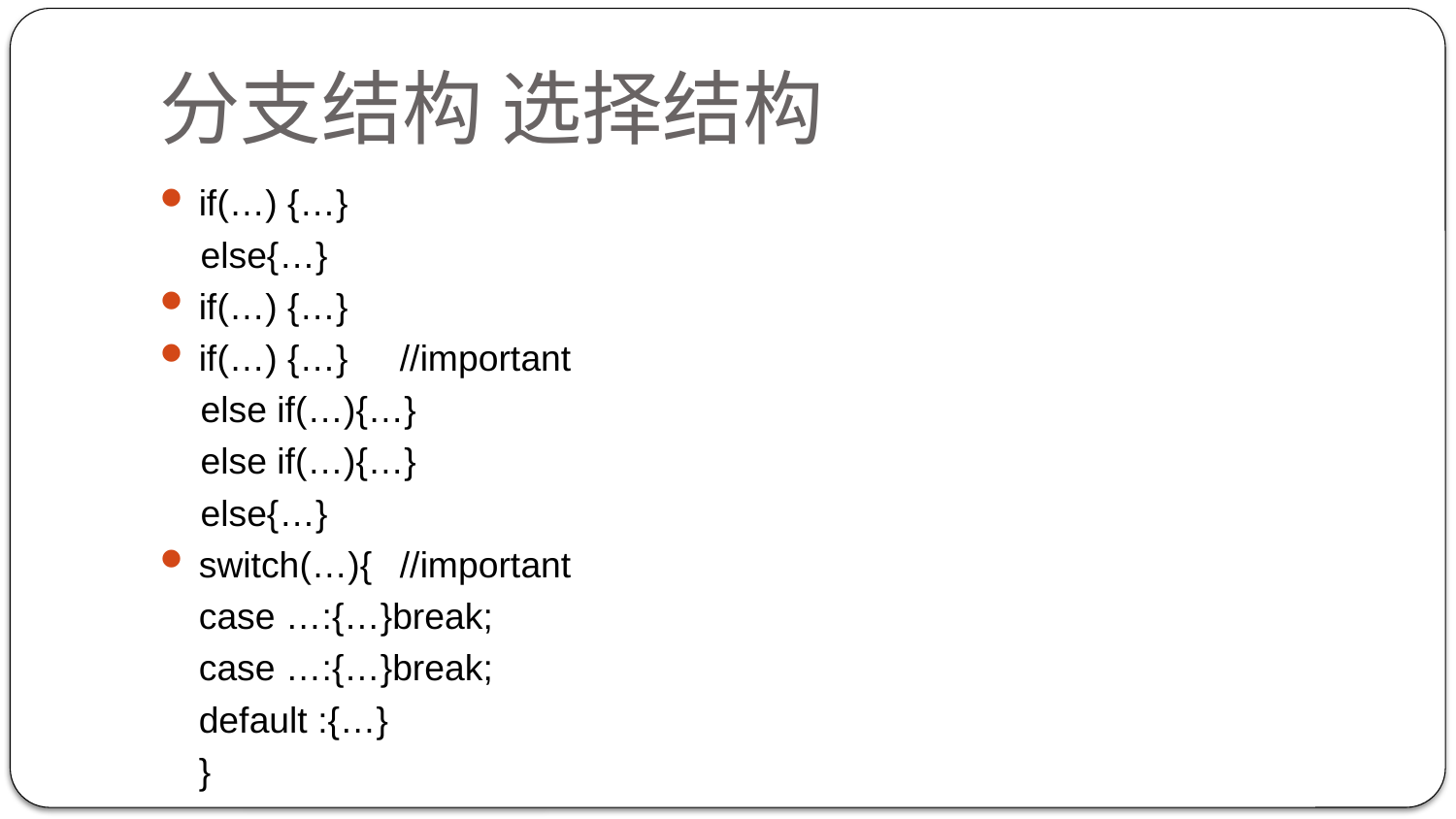

# 分支结构 选择结构
if(…) {…}
    else{…}
if(…) {…}
if(…) {…} 		//important
    else if(…){…}
    else if(…){…}
    else{…}
switch(…){		//important
		case …:{…}break;
		case …:{…}break;
		default :{…}
	}